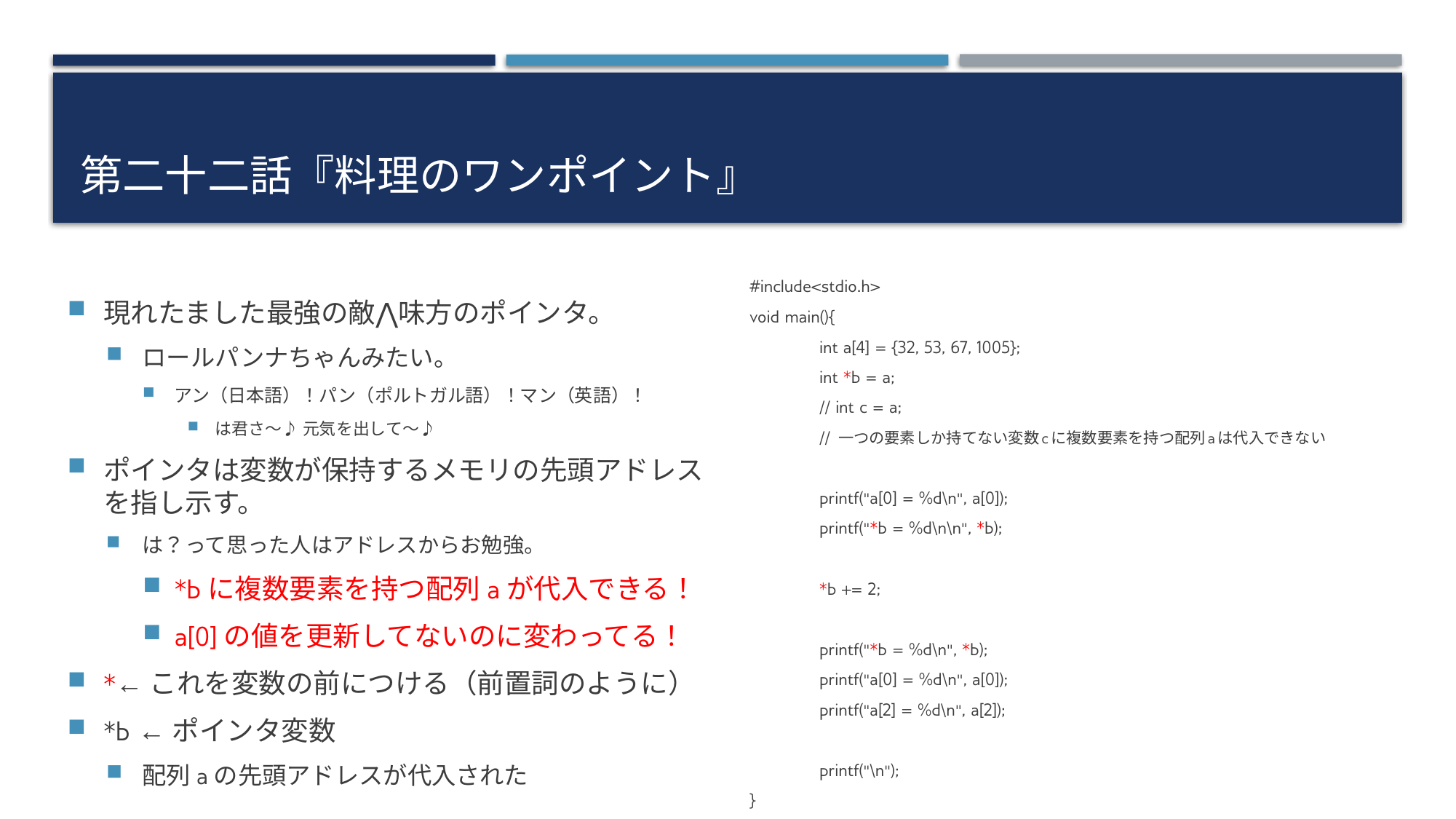

# 第二十二話『料理のワンポイント』
現れたました最強の敵⋀味方のポインタ。
ロールパンナちゃんみたい。
アン（日本語）！パン（ポルトガル語）！マン（英語）！
は君さ～♪ 元気を出して～♪
ポインタは変数が保持するメモリの先頭アドレスを指し示す。
は？って思った人はアドレスからお勉強。
*bに複数要素を持つ配列aが代入できる！
a[0]の値を更新してないのに変わってる！
*←これを変数の前につける（前置詞のように）
*b ←ポインタ変数
配列aの先頭アドレスが代入された
#include<stdio.h>
void main(){
	int a[4] = {32, 53, 67, 1005};
	int *b = a;
	// int c = a;
	// 一つの要素しか持てない変数cに複数要素を持つ配列aは代入できない

	printf("a[0] = %d\n", a[0]);
	printf("*b = %d\n\n", *b);

	*b += 2;

	printf("*b = %d\n", *b);
	printf("a[0] = %d\n", a[0]);
	printf("a[2] = %d\n", a[2]);

	printf("\n");
}